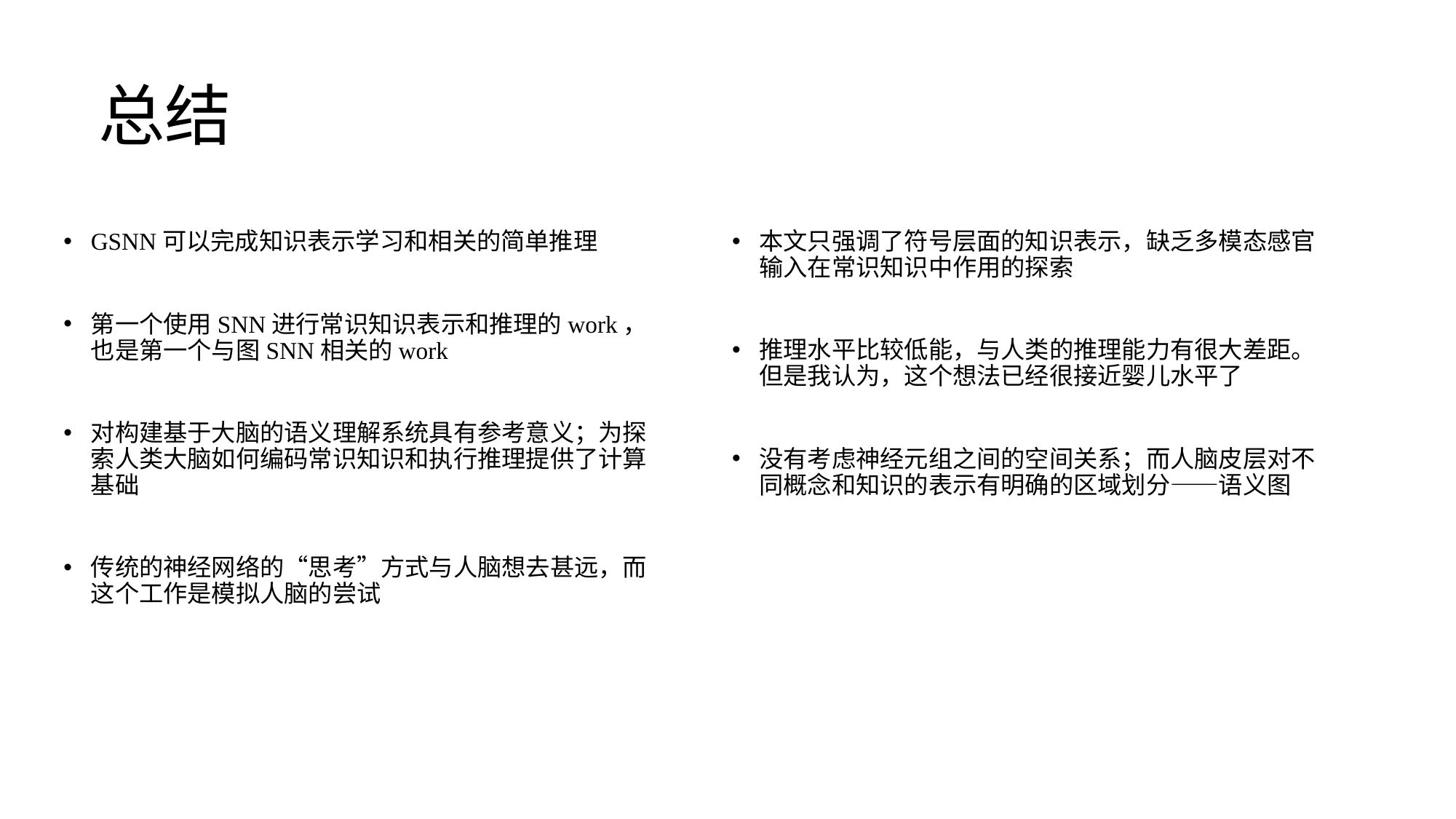

# 总结
GSNN可以完成知识表示学习和相关的简单推理

第一个使用SNN进行常识知识表示和推理的work，也是第一个与图SNN相关的work

对构建基于大脑的语义理解系统具有参考意义；为探索人类大脑如何编码常识知识和执行推理提供了计算基础

传统的神经网络的“思考”方式与人脑想去甚远，而这个工作是模拟人脑的尝试

本文只强调了符号层面的知识表示，缺乏多模态感官输入在常识知识中作用的探索

推理水平比较低能，与人类的推理能力有很大差距。但是我认为，这个想法已经很接近婴儿水平了

没有考虑神经元组之间的空间关系；而人脑皮层对不同概念和知识的表示有明确的区域划分——语义图